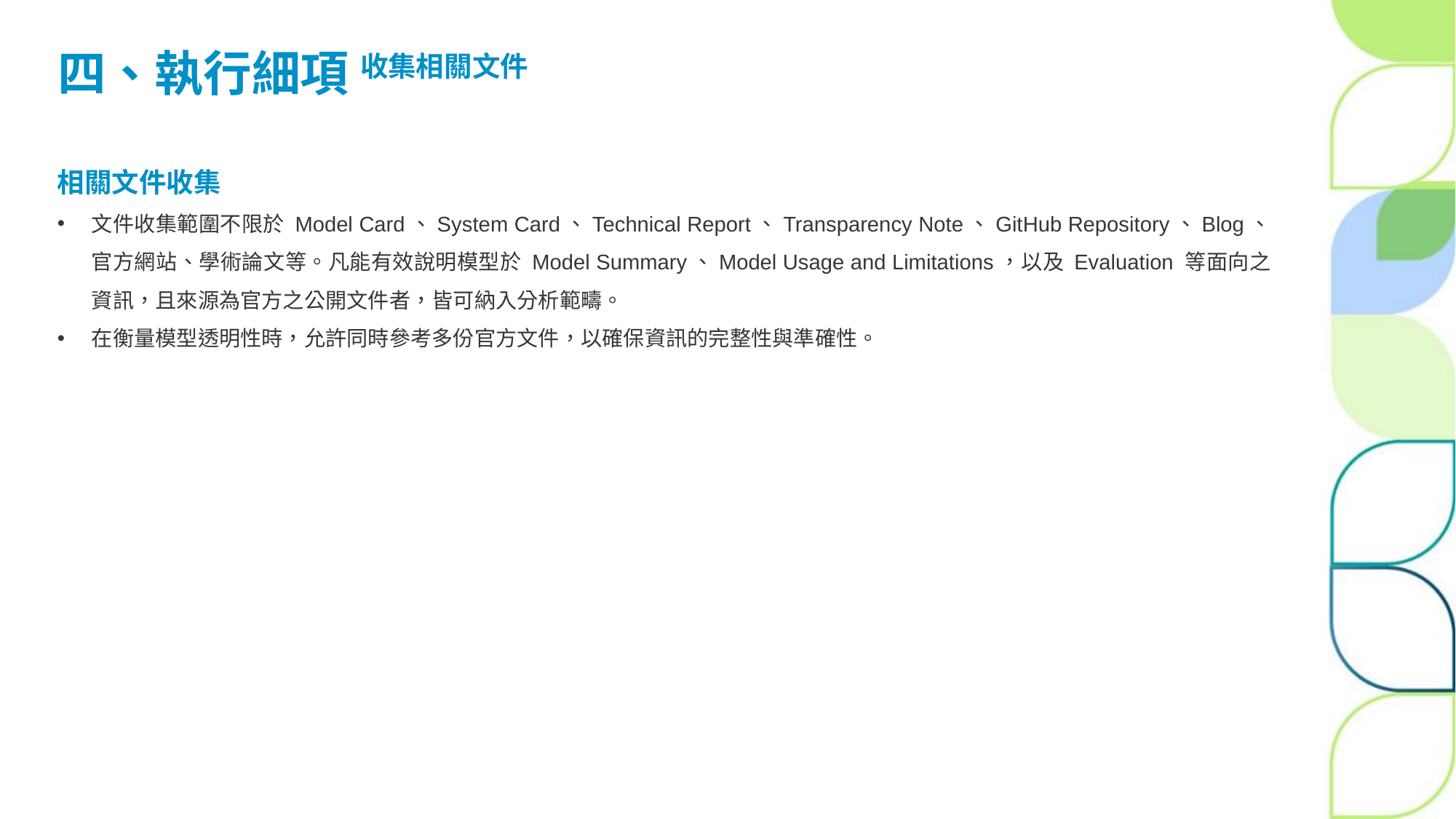

四、執行細項 收集相關文件
相關文件收集
文件收集範圍不限於 Model Card、System Card、Technical Report、Transparency Note、GitHub Repository、Blog、官方網站、學術論文等。凡能有效說明模型於 Model Summary、Model Usage and Limitations，以及 Evaluation 等面向之資訊，且來源為官方之公開文件者，皆可納入分析範疇。
在衡量模型透明性時，允許同時參考多份官方文件，以確保資訊的完整性與準確性。